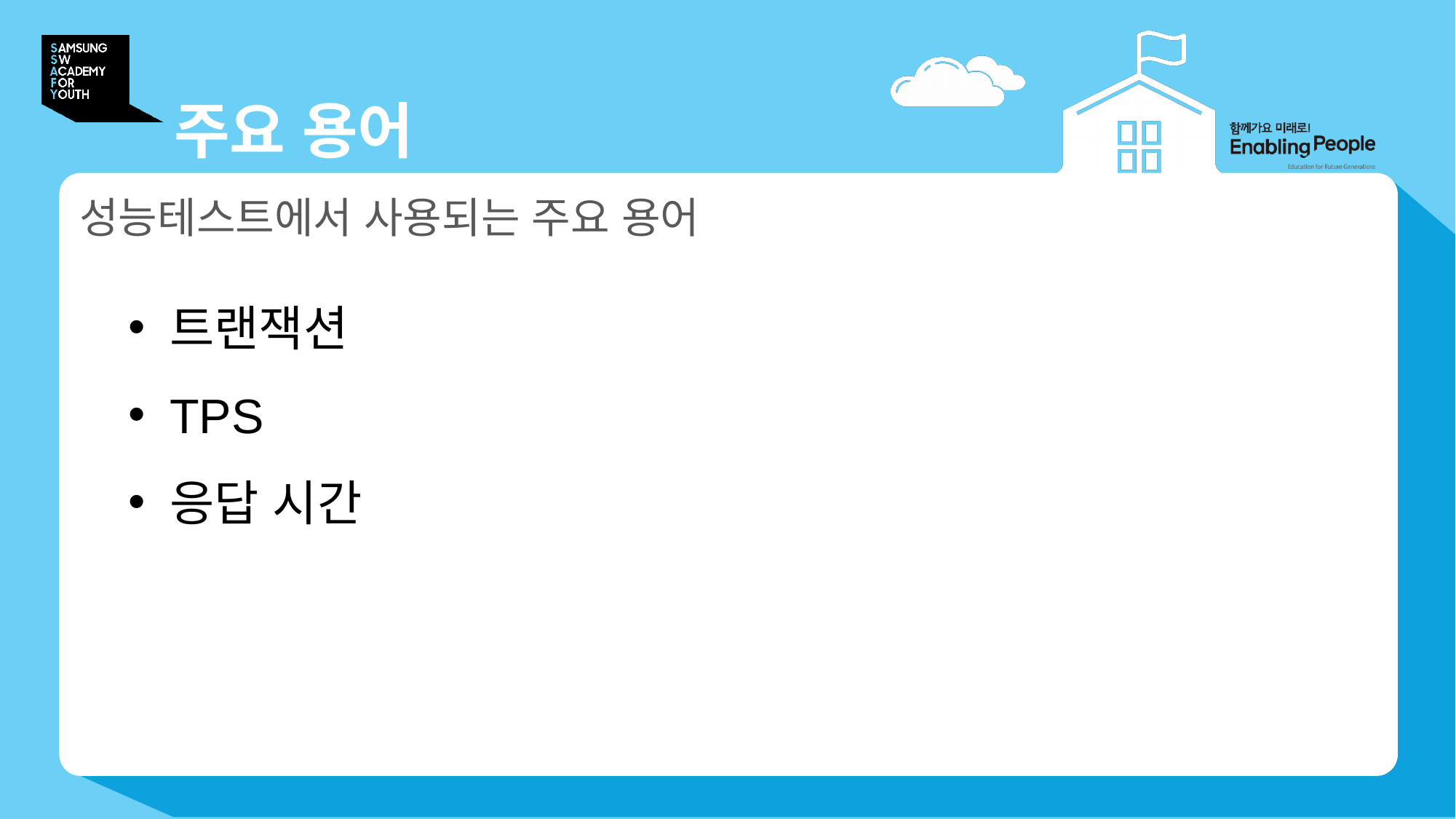

# 주요 용어
성능테스트에서 사용되는 주요 용어
트랜잭션
TPS
응답 시간